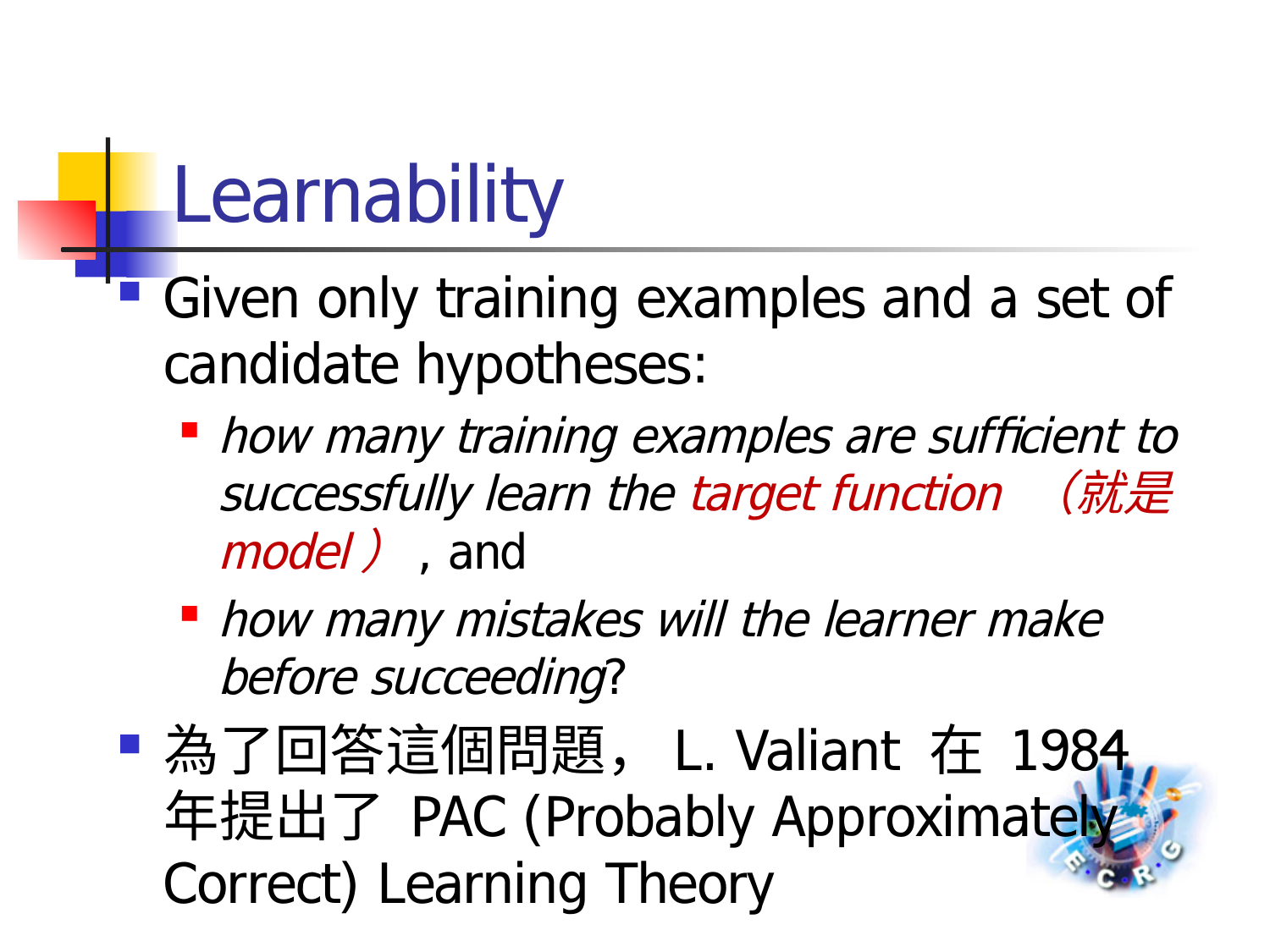

# Learnability
Given only training examples and a set of candidate hypotheses:
how many training examples are sufficient to successfully learn the target function （就是 model）, and
how many mistakes will the learner make before succeeding?
為了回答這個問題，L. Valiant 在 1984 年提出了 PAC (Probably Approximately Correct) Learning Theory